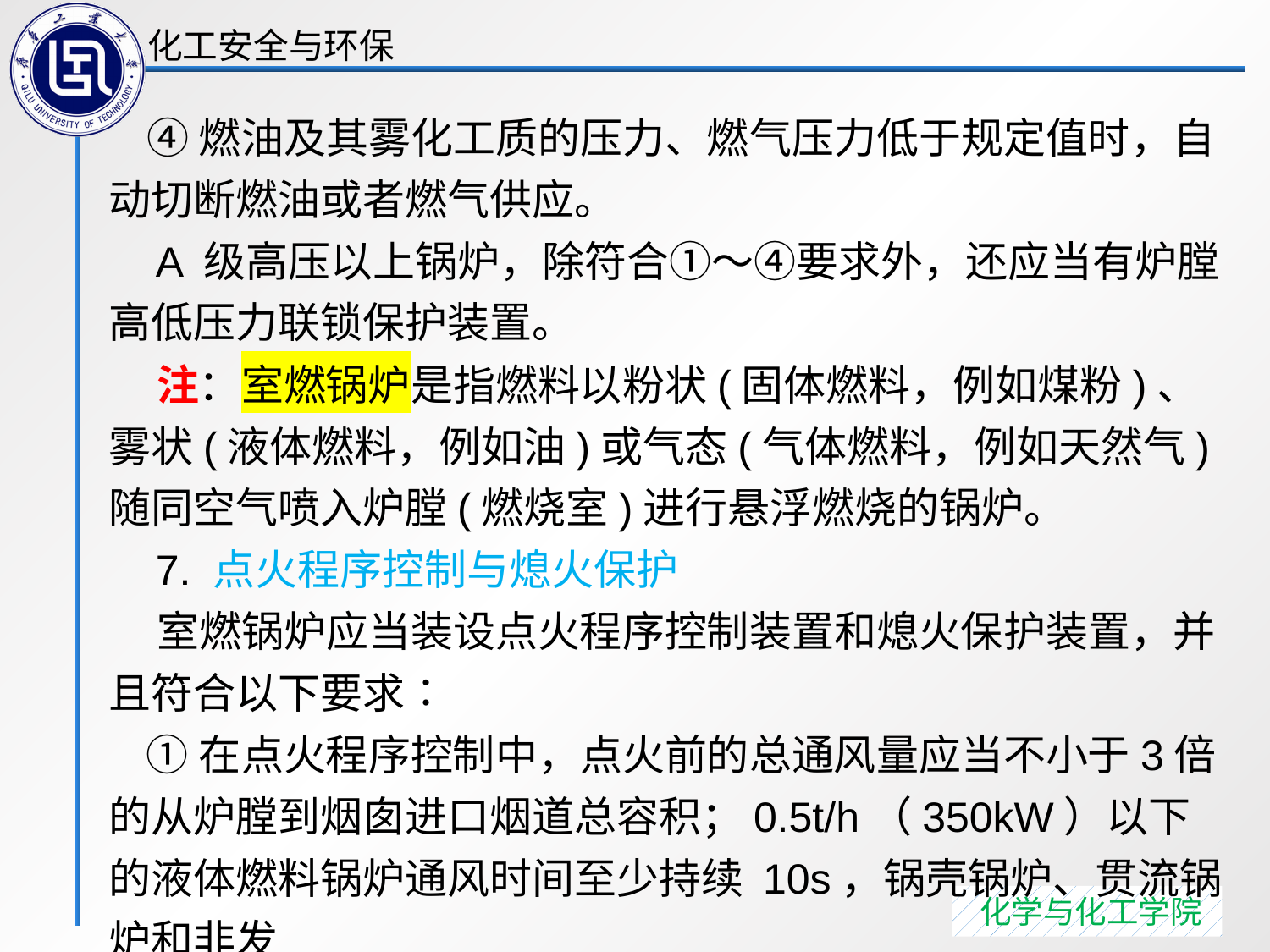

④燃油及其雾化工质的压力、燃气压力低于规定值时，自动切断燃油或者燃气供应。
    A 级高压以上锅炉，除符合①～④要求外，还应当有炉膛高低压力联锁保护装置。
    注：室燃锅炉是指燃料以粉状(固体燃料，例如煤粉)、雾状(液体燃料，例如油)或气态(气体燃料，例如天然气)随同空气喷入炉膛(燃烧室)进行悬浮燃烧的锅炉。
    7. 点火程序控制与熄火保护
    室燃锅炉应当装设点火程序控制装置和熄火保护装置，并且符合以下要求∶
    ①在点火程序控制中，点火前的总通风量应当不小于3倍的从炉膛到烟囱进口烟道总容积；0.5t/h（350kW）以下的液体燃料锅炉通风时间至少持续 10s，锅壳锅炉、贯流锅炉和非发